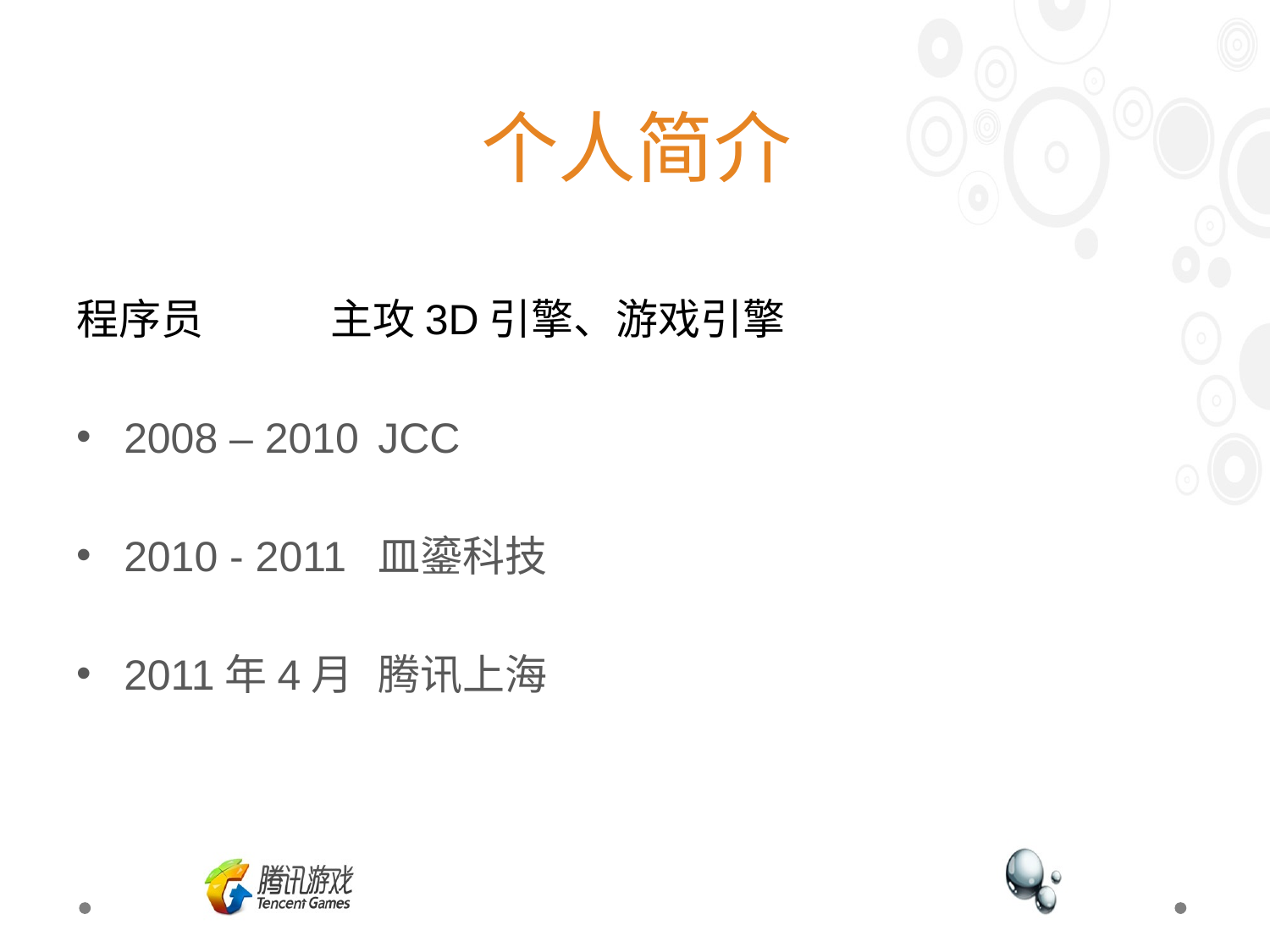

# 个人简介
程序员	主攻3D引擎、游戏引擎

2008 – 2010	JCC

2010 - 2011	皿鎏科技

2011年4月	腾讯上海